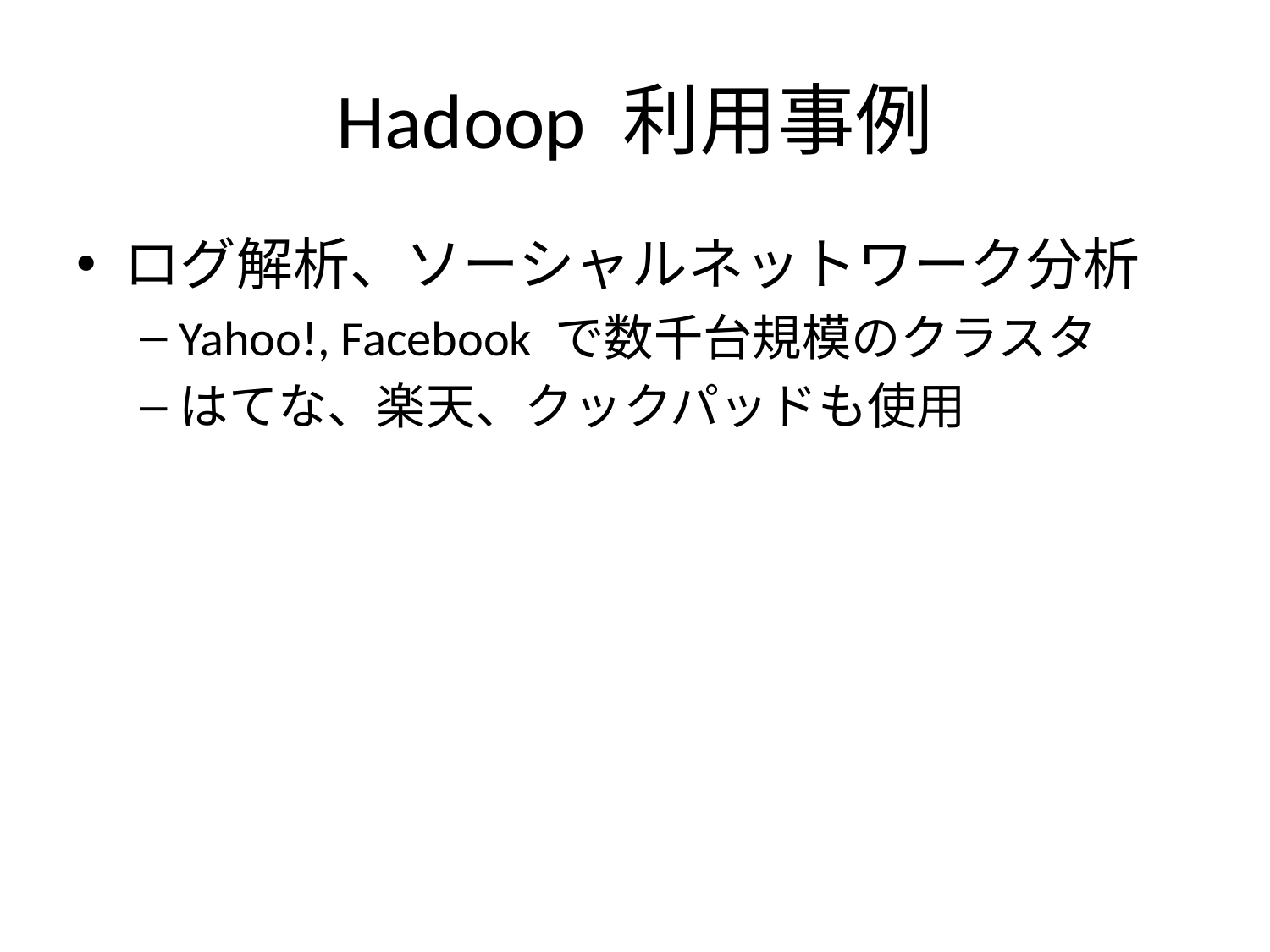

# Hadoop 利用事例
ログ解析、ソーシャルネットワーク分析
Yahoo!, Facebook で数千台規模のクラスタ
はてな、楽天、クックパッドも使用